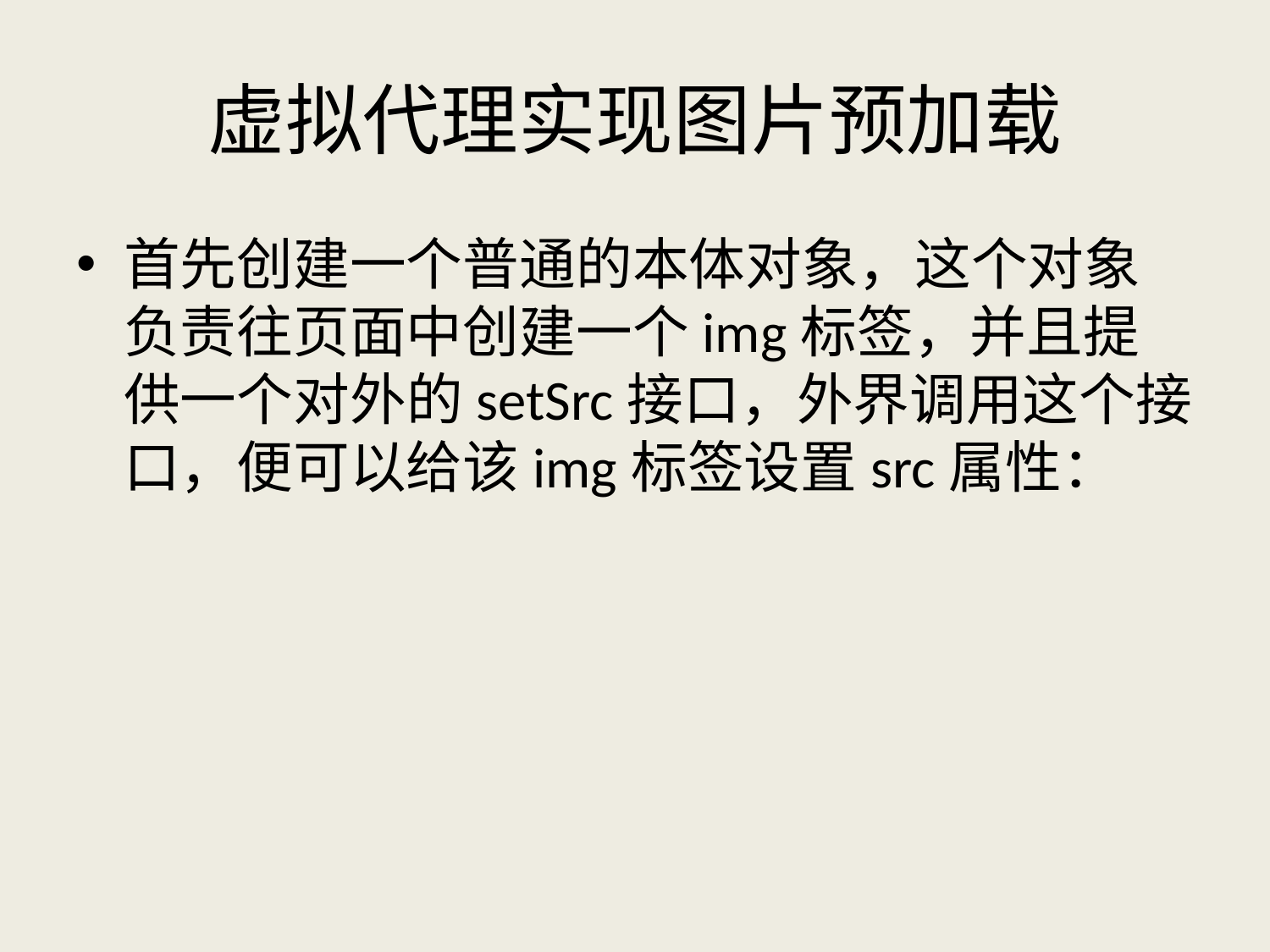

# 虚拟代理实现图片预加载
首先创建一个普通的本体对象，这个对象负责往页面中创建一个img标签，并且提供一个对外的setSrc接口，外界调用这个接口，便可以给该img标签设置src属性：